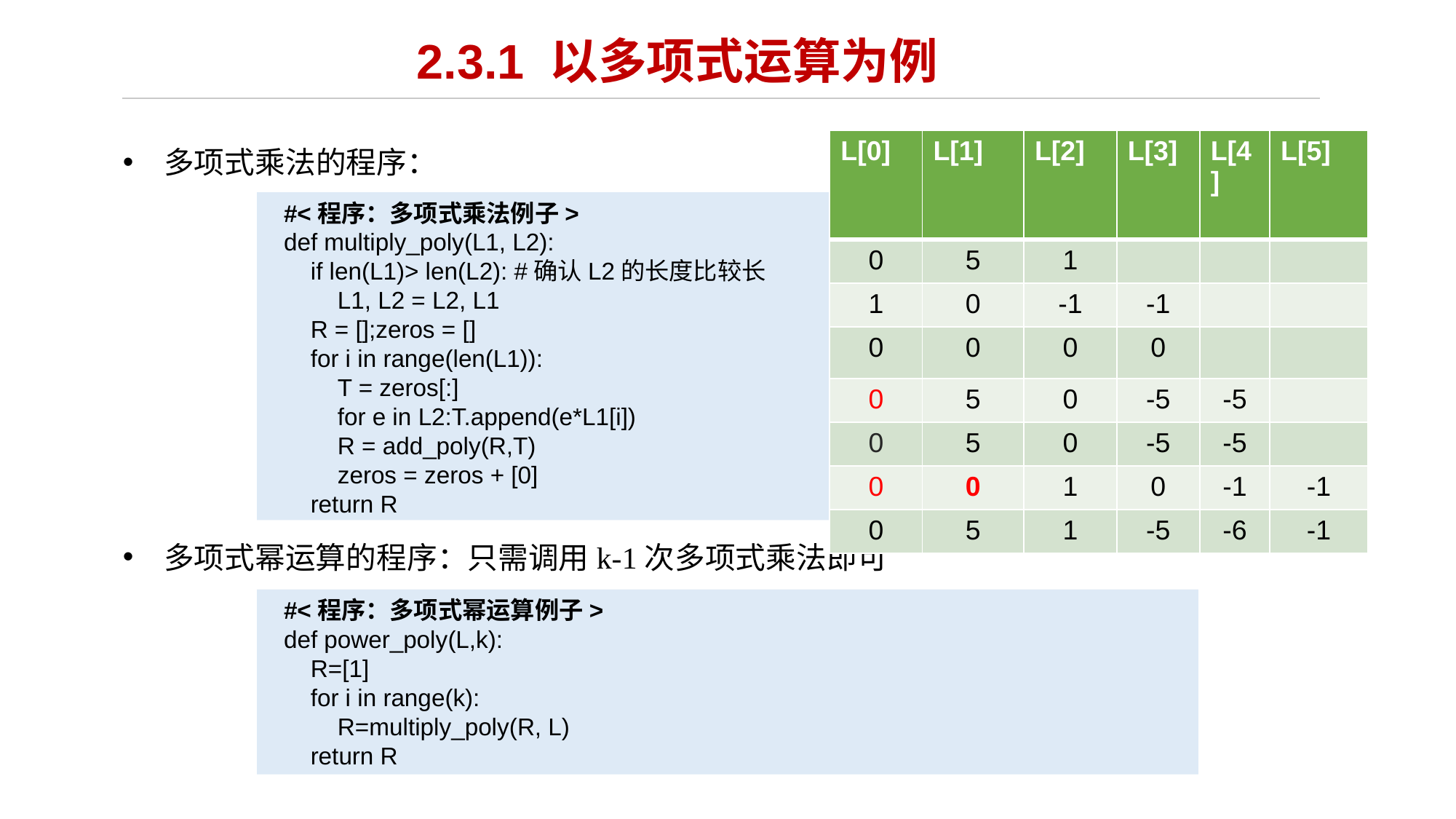

# 2.3.1 以多项式运算为例
| L[0] | L[1] | L[2] | L[3] | L[4] | L[5] |
| --- | --- | --- | --- | --- | --- |
| 0 | 5 | 1 |  |  |  |
| 1 | 0 | -1 | -1 |  |  |
| 0 | 0 | 0 | 0 |  |  |
| 0 | 5 | 0 | -5 | -5 |  |
| 0 | 5 | 0 | -5 | -5 |  |
| 0 | 0 | 1 | 0 | -1 | -1 |
| 0 | 5 | 1 | -5 | -6 | -1 |
多项式乘法的程序：
#<程序：多项式乘法例子>
def multiply_poly(L1, L2):
    if len(L1)> len(L2): #确认L2的长度比较长
        L1, L2 = L2, L1
    R = [];zeros = []
    for i in range(len(L1)):
        T = zeros[:]
        for e in L2:T.append(e*L1[i])
        R = add_poly(R,T)
        zeros = zeros + [0]
    return R
多项式幂运算的程序：只需调用k-1次多项式乘法即可
#<程序：多项式幂运算例子>
def power_poly(L,k):
    R=[1]
    for i in range(k):
        R=multiply_poly(R, L)
    return R